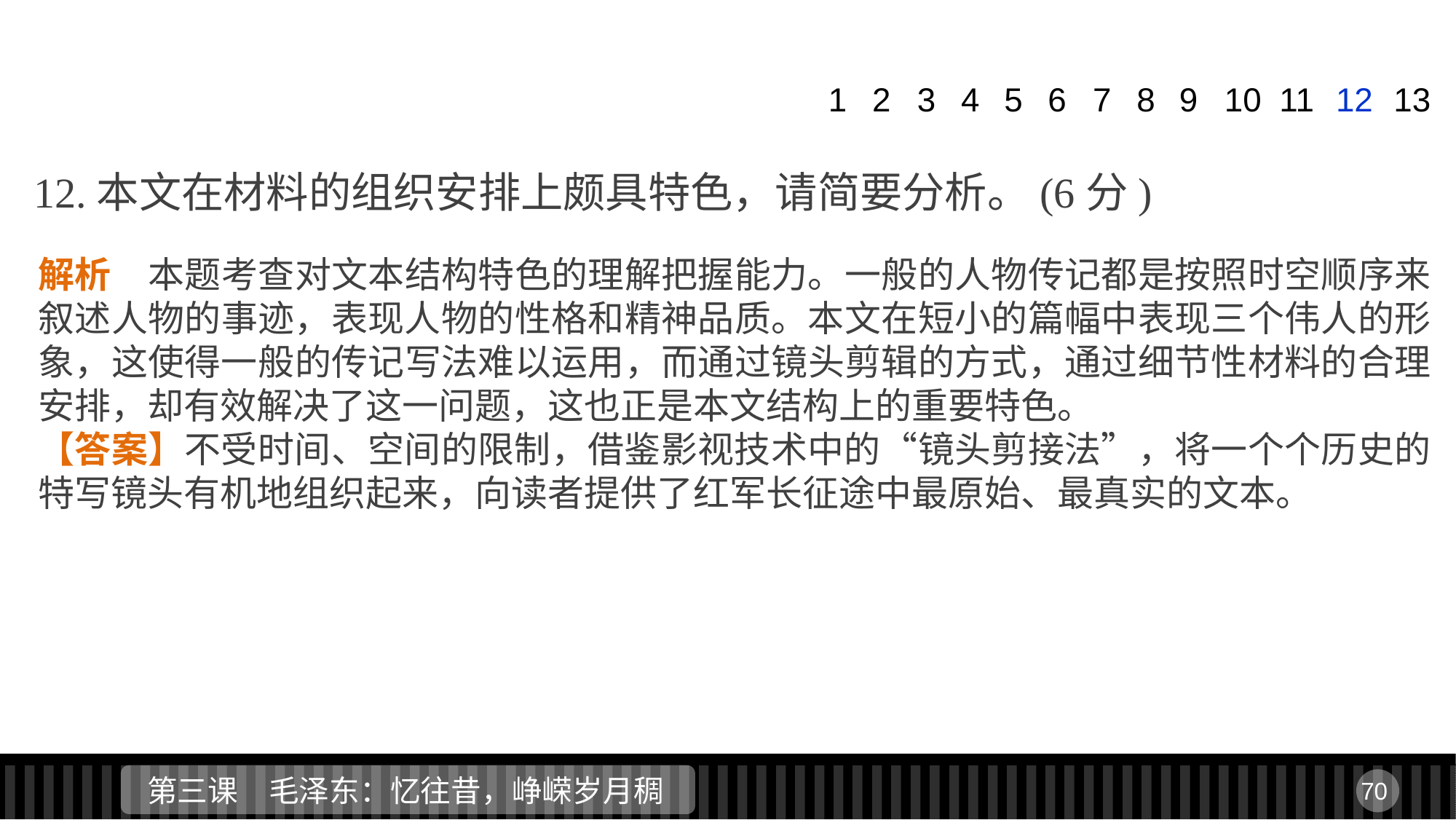

1
2
3
4
5
6
7
8
9
11
12
13
10
12.本文在材料的组织安排上颇具特色，请简要分析。(6分)
解析　本题考查对文本结构特色的理解把握能力。一般的人物传记都是按照时空顺序来叙述人物的事迹，表现人物的性格和精神品质。本文在短小的篇幅中表现三个伟人的形象，这使得一般的传记写法难以运用，而通过镜头剪辑的方式，通过细节性材料的合理安排，却有效解决了这一问题，这也正是本文结构上的重要特色。
【答案】不受时间、空间的限制，借鉴影视技术中的“镜头剪接法”，将一个个历史的特写镜头有机地组织起来，向读者提供了红军长征途中最原始、最真实的文本。